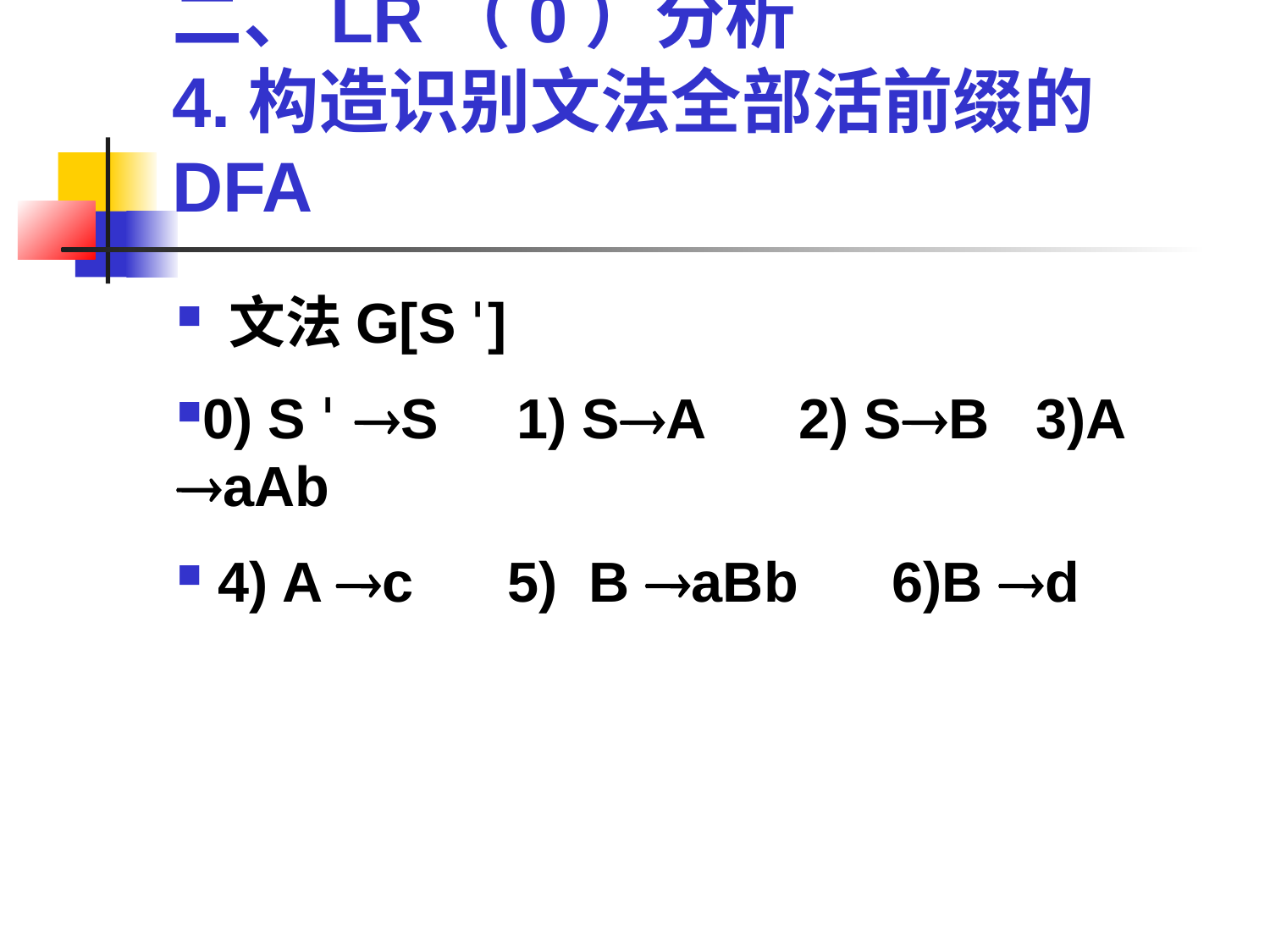

# 二、LR（0）分析 4.构造识别文法全部活前缀的DFA
 文法G[S ']
0) S ' →S     1) S→A      2) S→B   3)A →aAb
 4) A →c      5)  B →aBb      6)B →d